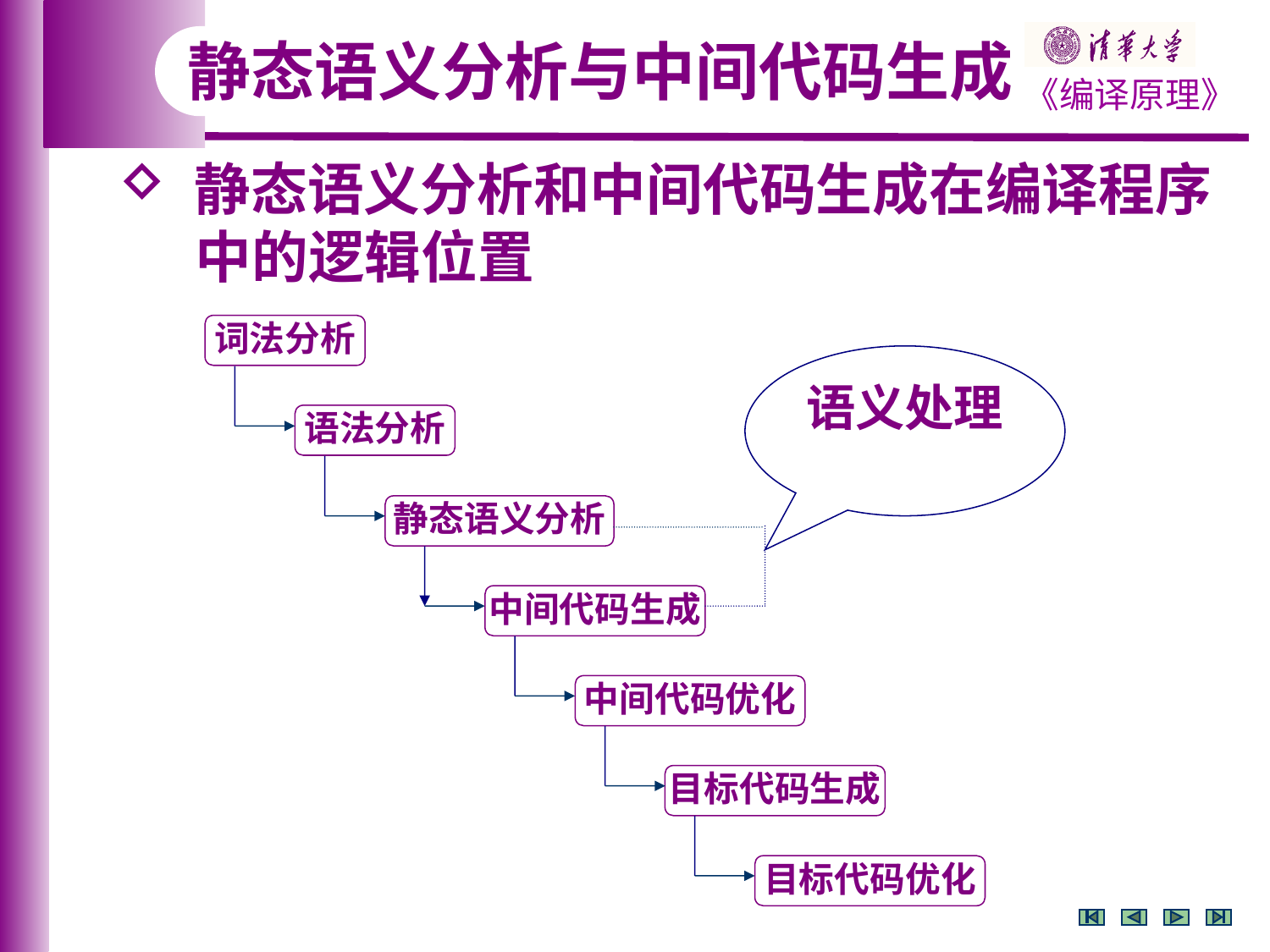

静态语义分析与中间代码生成
 静态语义分析和中间代码生成在编译程序
     中的逻辑位置
词法分析
语义处理

语法分析

静态语义分析

中间代码生成

中间代码优化

目标代码生成

目标代码优化